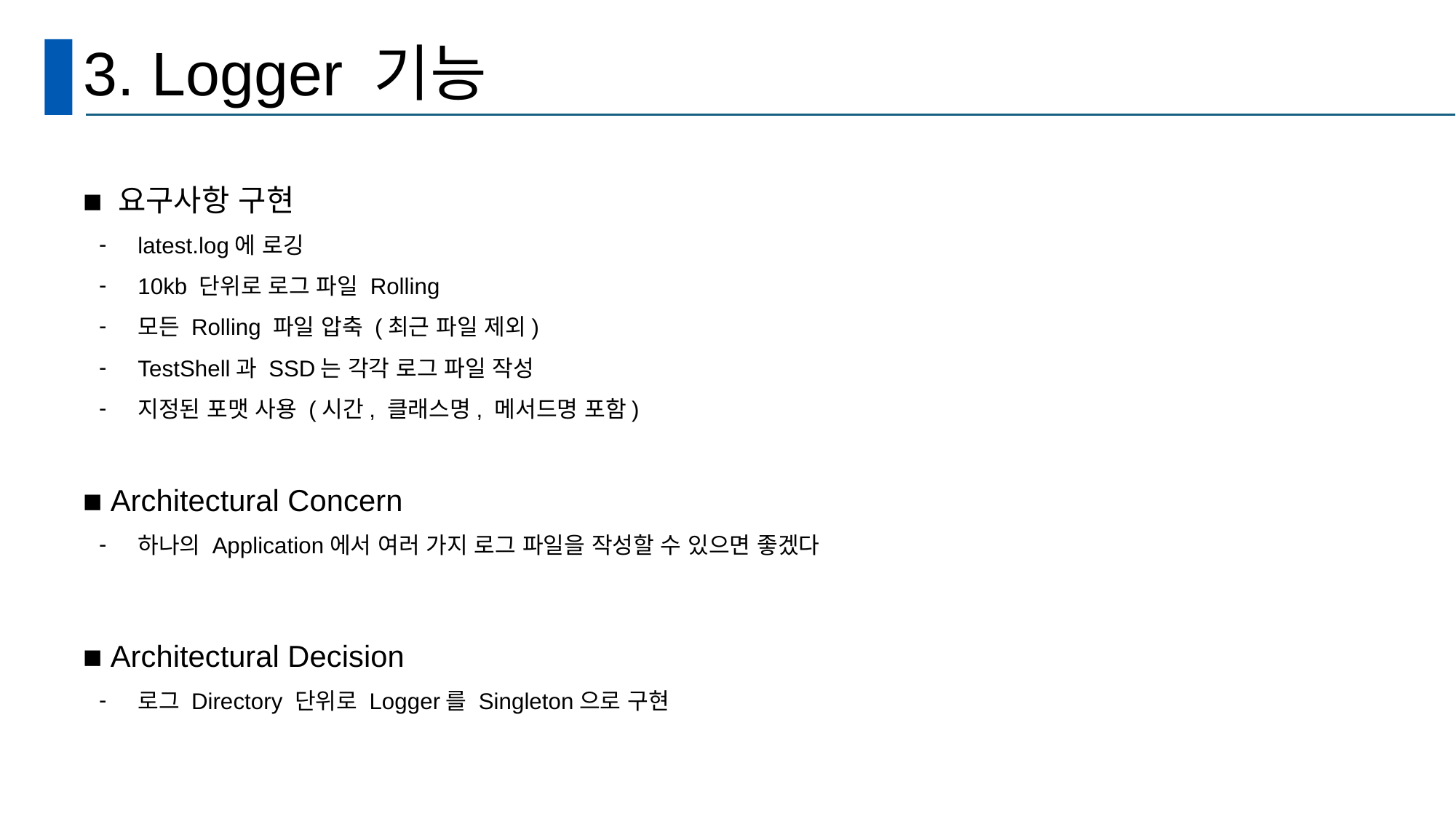

# 3. Logger 기능
◼︎ 요구사항 구현
latest.log에 로깅
10kb 단위로 로그 파일 Rolling
모든 Rolling 파일 압축 (최근 파일 제외)
TestShell과 SSD는 각각 로그 파일 작성
지정된 포맷 사용 (시간, 클래스명, 메서드명 포함)

◼︎ Architectural Concern
하나의 Application에서 여러 가지 로그 파일을 작성할 수 있으면 좋겠다

◼︎ Architectural Decision
로그 Directory 단위로 Logger를 Singleton으로 구현